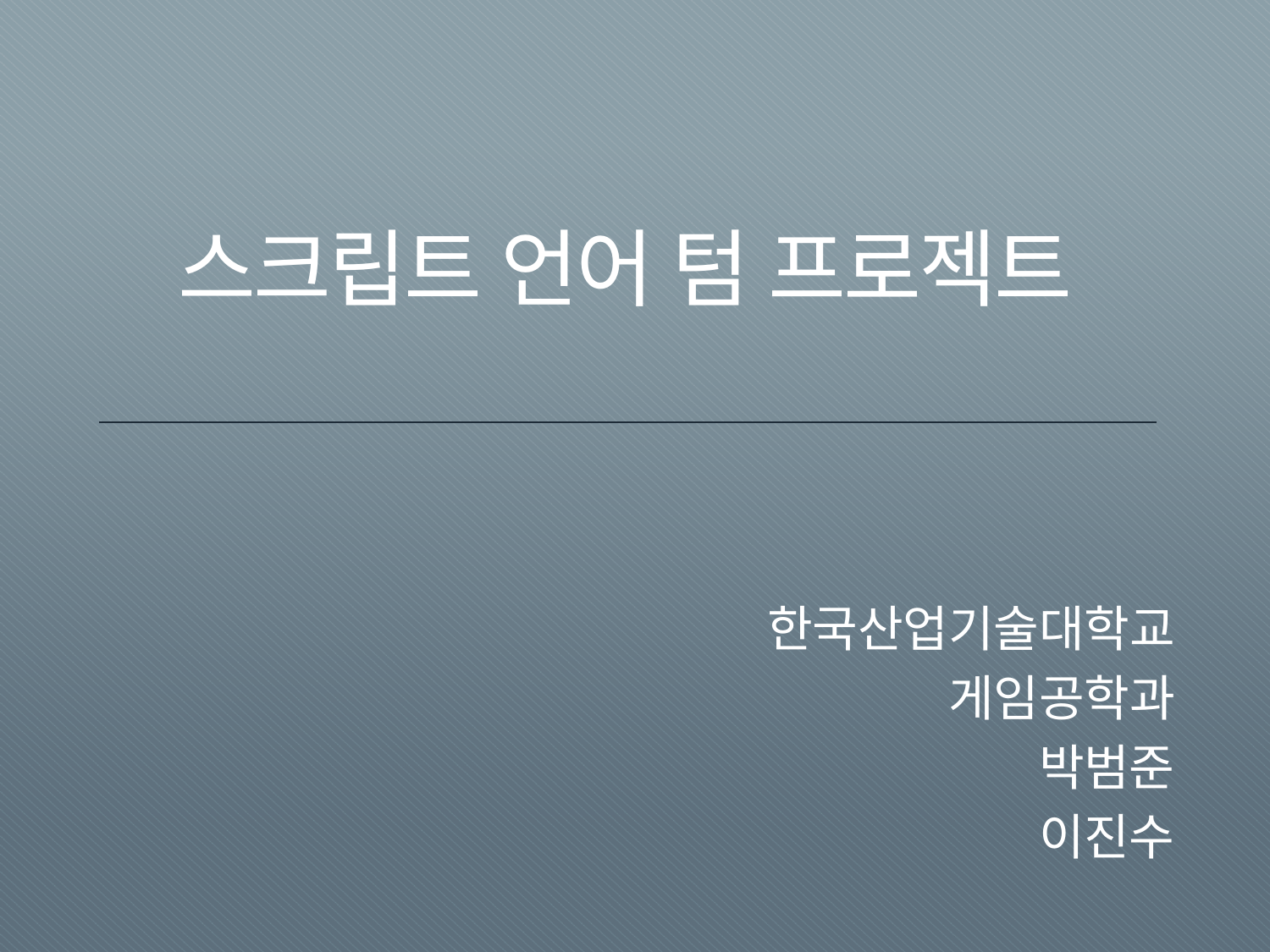

# 스크립트 언어 텀 프로젝트
한국산업기술대학교
게임공학과
박범준
이진수